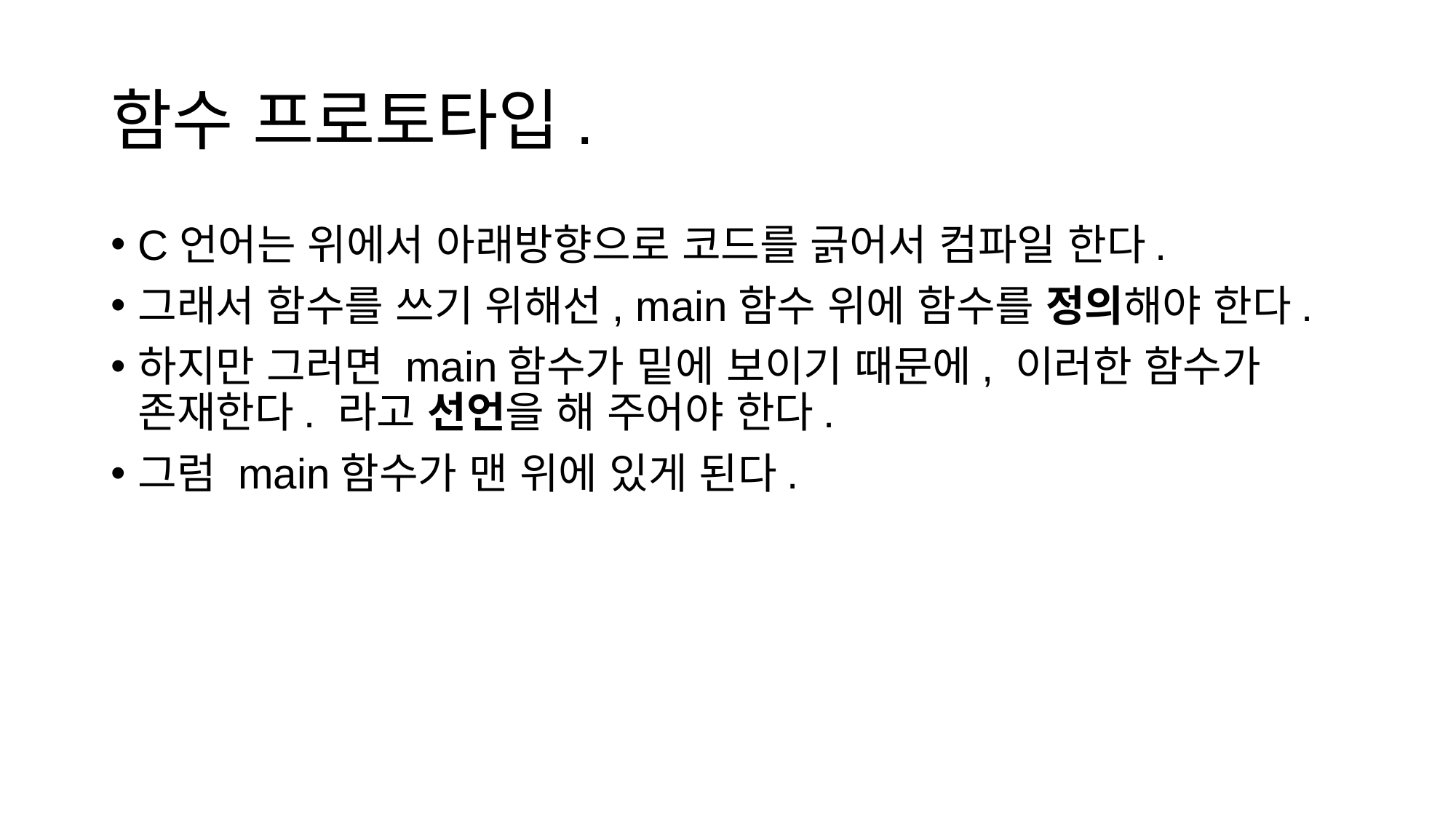

# 함수 프로토타입.
C언어는 위에서 아래방향으로 코드를 긁어서 컴파일 한다.
그래서 함수를 쓰기 위해선, main함수 위에 함수를 정의해야 한다.
하지만 그러면 main함수가 밑에 보이기 때문에, 이러한 함수가 존재한다. 라고 선언을 해 주어야 한다.
그럼 main함수가 맨 위에 있게 된다.